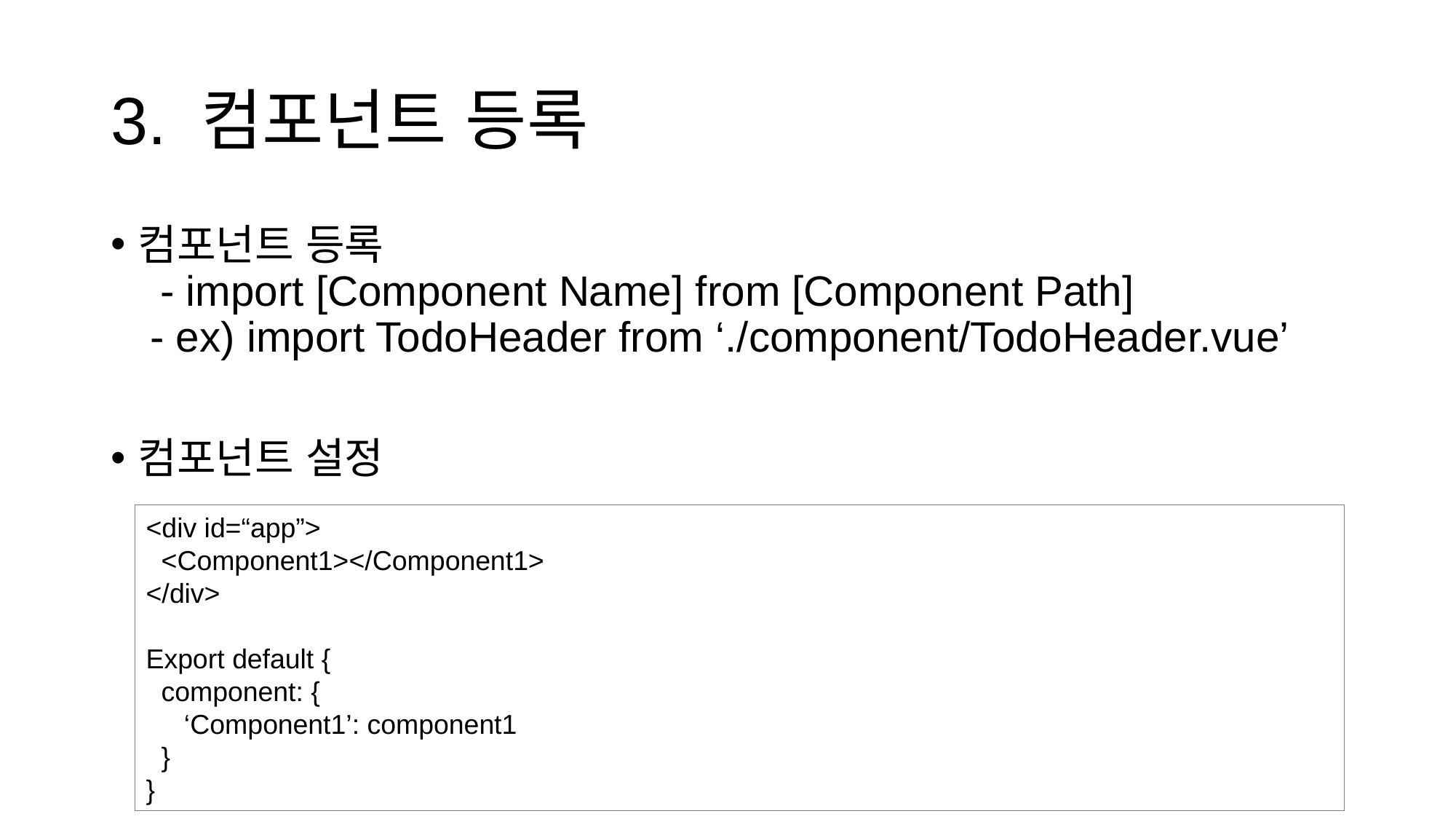

# 3. 컴포넌트 등록
컴포넌트 등록
 - import [Component Name] from [Component Path]
 - ex) import TodoHeader from ‘./component/TodoHeader.vue’

컴포넌트 설정
<div id=“app”>
  <Component1></Component1>
</div>

Export default {
  component: {
     ‘Component1’: component1
  }
}